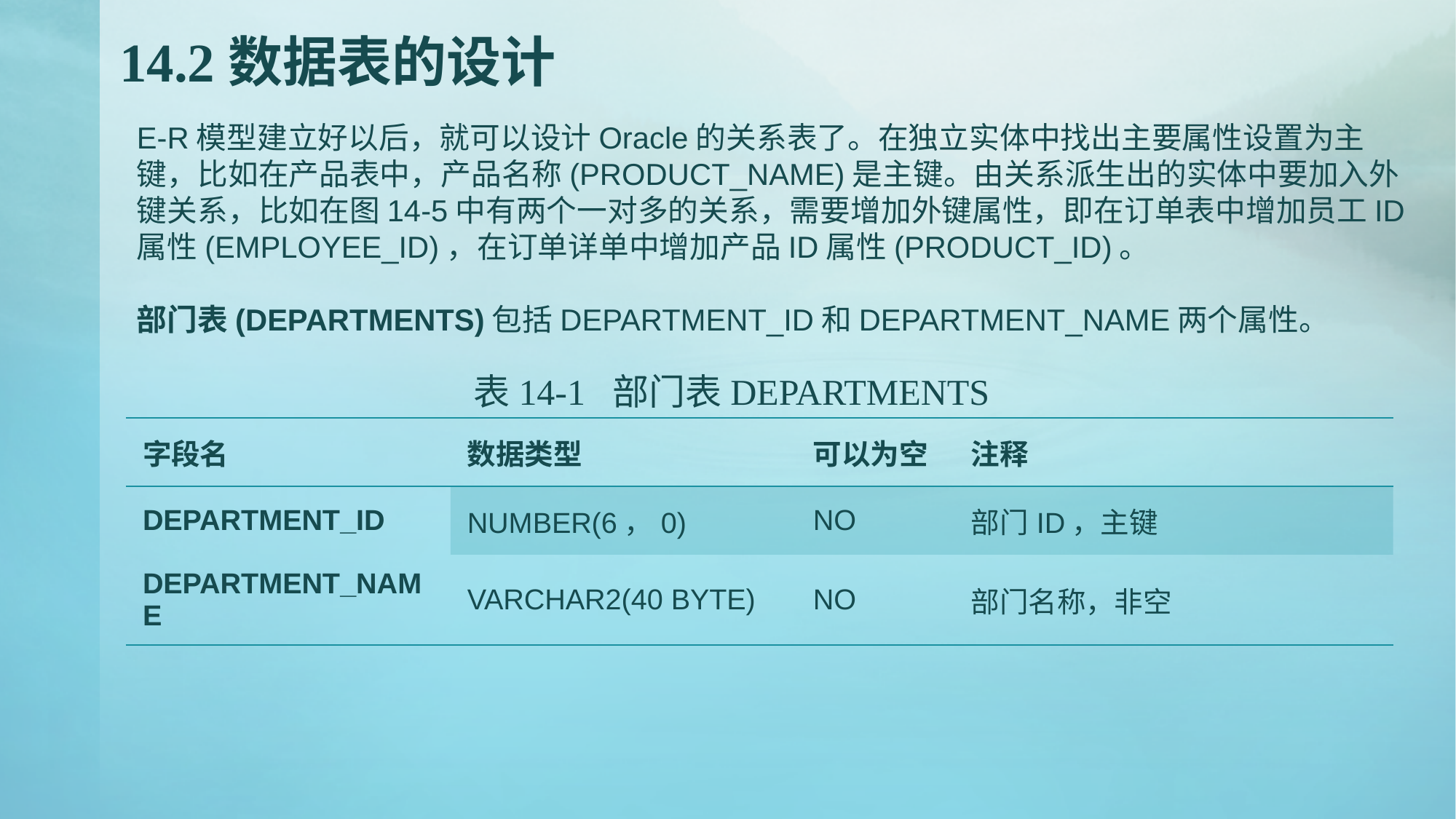

# 14.2数据表的设计
E-R模型建立好以后，就可以设计Oracle的关系表了。在独立实体中找出主要属性设置为主键，比如在产品表中，产品名称(PRODUCT_NAME)是主键。由关系派生出的实体中要加入外键关系，比如在图14-5中有两个一对多的关系，需要增加外键属性，即在订单表中增加员工ID属性(EMPLOYEE_ID)，在订单详单中增加产品ID属性(PRODUCT_ID)。

部门表(DEPARTMENTS)包括DEPARTMENT_ID和DEPARTMENT_NAME两个属性。
表14-1  部门表DEPARTMENTS
| 字段名 | 数据类型 | 可以为空 | 注释 |
| --- | --- | --- | --- |
| DEPARTMENT\_ID | NUMBER(6，0) | NO | 部门ID，主键 |
| DEPARTMENT\_NAME | VARCHAR2(40 BYTE) | NO | 部门名称，非空 |